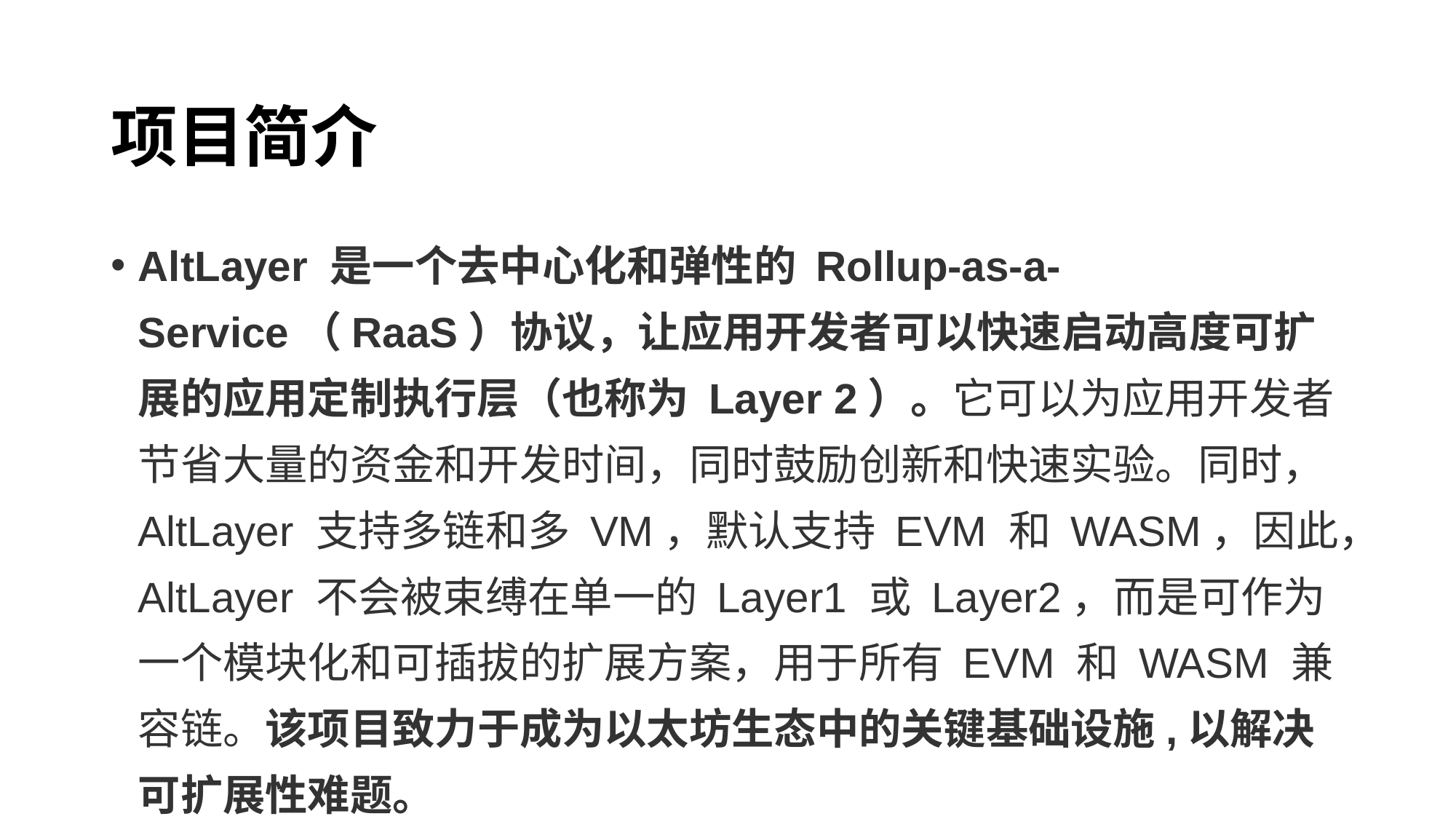

# 项目简介
AltLayer 是一个去中心化和弹性的 Rollup-as-a-Service（RaaS）协议，让应用开发者可以快速启动高度可扩展的应用定制执行层（也称为 Layer 2）。它可以为应用开发者节省大量的资金和开发时间，同时鼓励创新和快速实验。同时，AltLayer 支持多链和多 VM，默认支持 EVM 和 WASM，因此，AltLayer 不会被束缚在单一的 Layer1 或 Layer2，而是可作为一个模块化和可插拔的扩展方案，用于所有 EVM 和 WASM 兼容链。该项目致力于成为以太坊生态中的关键基础设施,以解决可扩展性难题。